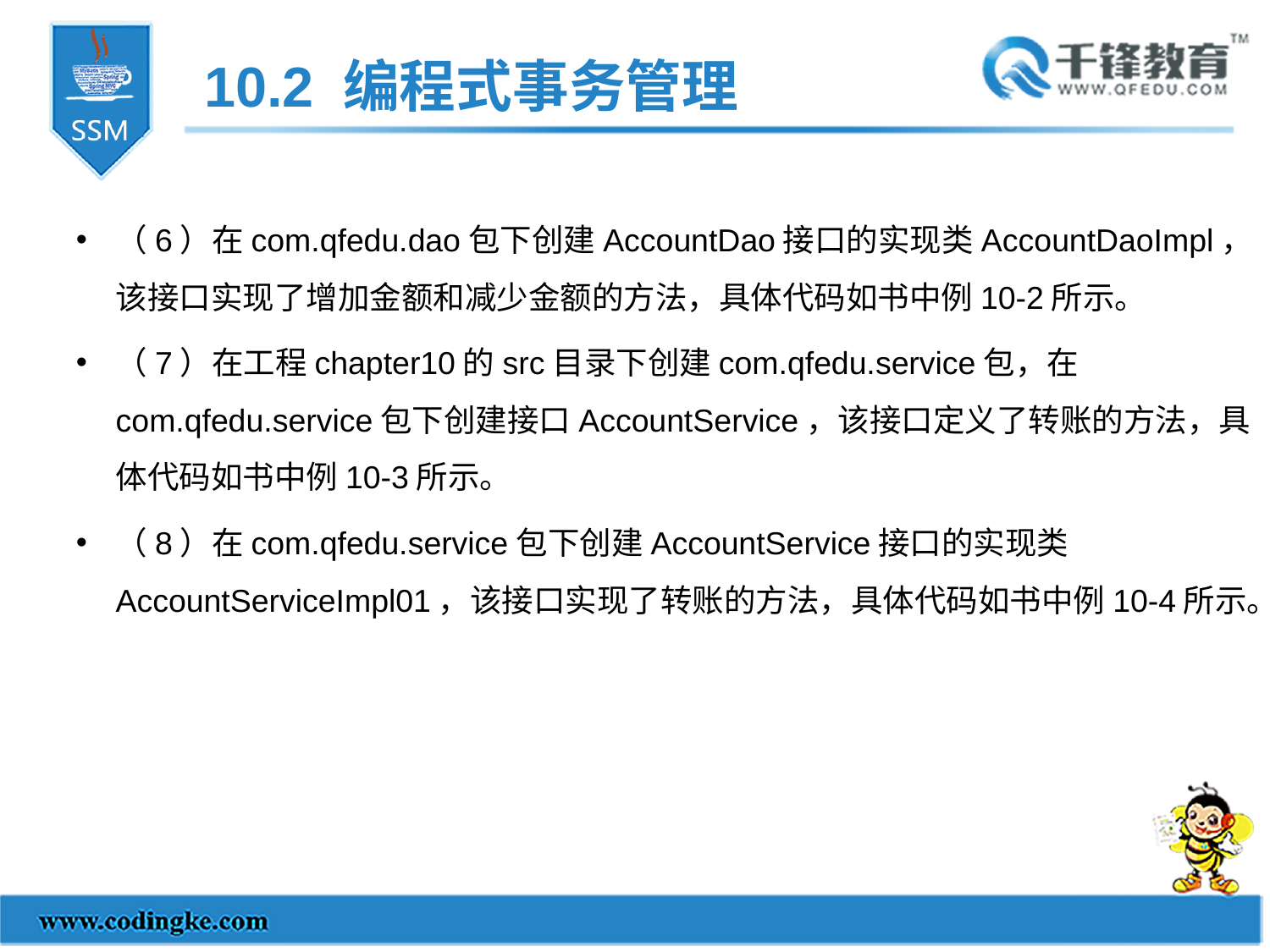

10.2 编程式事务管理
（6）在com.qfedu.dao包下创建AccountDao接口的实现类AccountDaoImpl，该接口实现了增加金额和减少金额的方法，具体代码如书中例10-2所示。
（7）在工程chapter10的src目录下创建com.qfedu.service包，在com.qfedu.service包下创建接口AccountService，该接口定义了转账的方法，具体代码如书中例10-3所示。
（8）在com.qfedu.service包下创建AccountService接口的实现类AccountServiceImpl01，该接口实现了转账的方法，具体代码如书中例10-4所示。